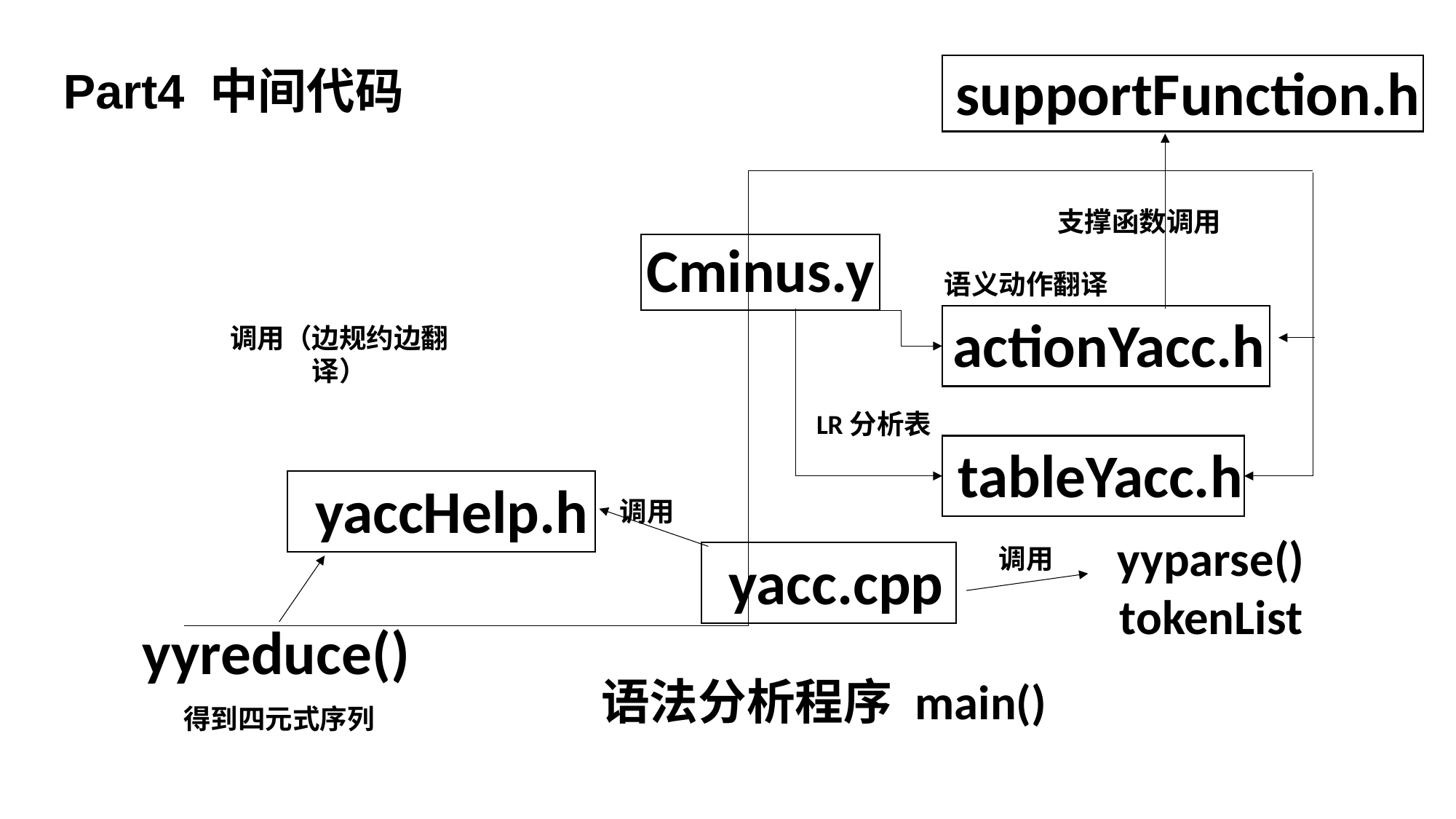

supportFunction.h

Part4 中间代码
支撑函数调用
Cminus.y

语义动作翻译
actionYacc.h

调用（边规约边翻译）
LR分析表
tableYacc.h

yaccHelp.h

调用
yyparse()
tokenList
yacc.cpp
调用

yyreduce()
语法分析程序 main()
得到四元式序列